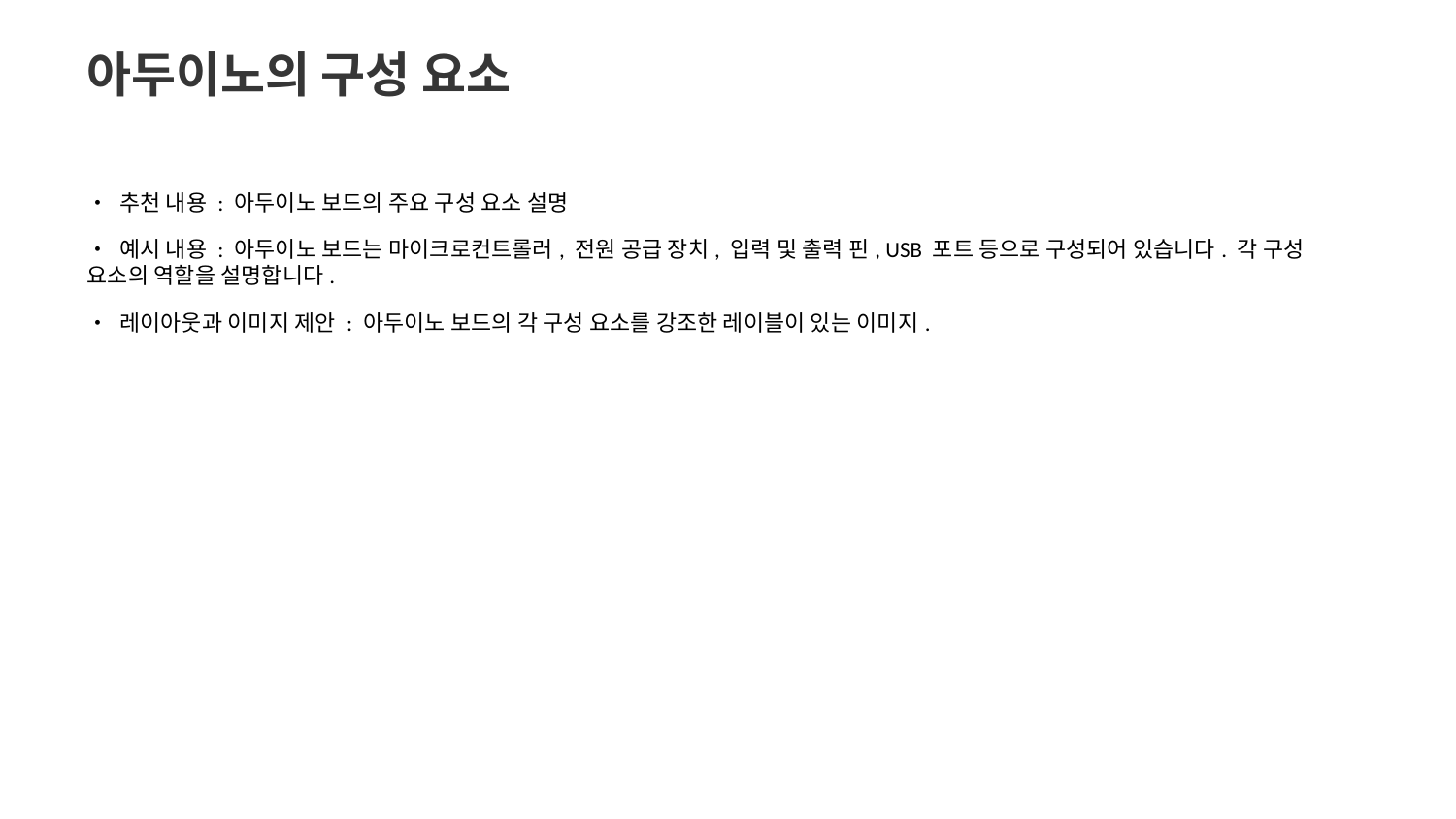

아두이노의 구성 요소
• 추천 내용 : 아두이노 보드의 주요 구성 요소 설명
• 예시 내용 : 아두이노 보드는 마이크로컨트롤러, 전원 공급 장치, 입력 및 출력 핀, USB 포트 등으로 구성되어 있습니다. 각 구성 요소의 역할을 설명합니다.
• 레이아웃과 이미지 제안 : 아두이노 보드의 각 구성 요소를 강조한 레이블이 있는 이미지.